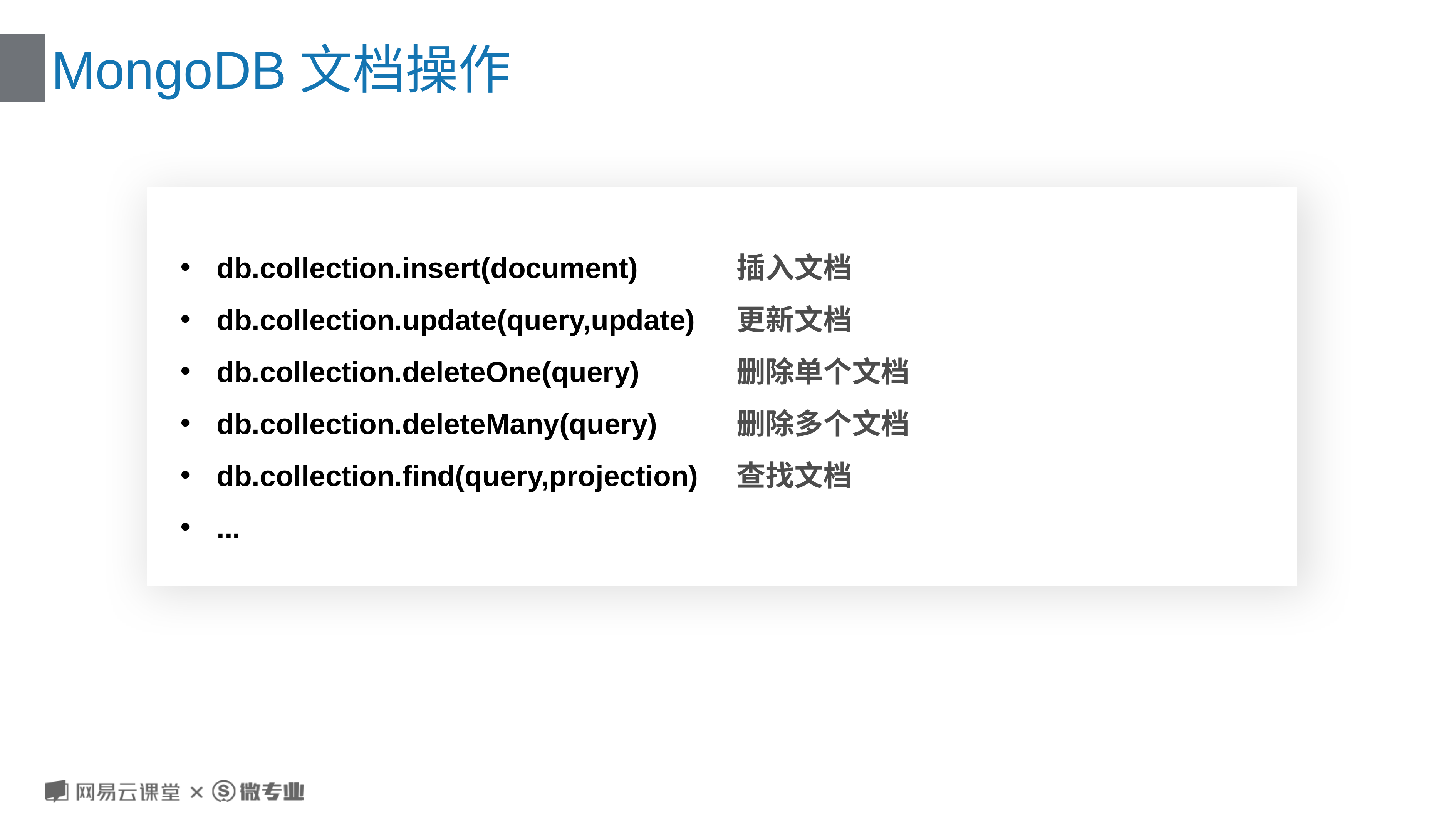

# MongoDB文档操作

db.collection.insert(document)		插入文档
db.collection.update(query,update) 	更新文档
db.collection.deleteOne(query)		删除单个文档
db.collection.deleteMany(query)		删除多个文档
db.collection.find(query,projection)	查找文档
...